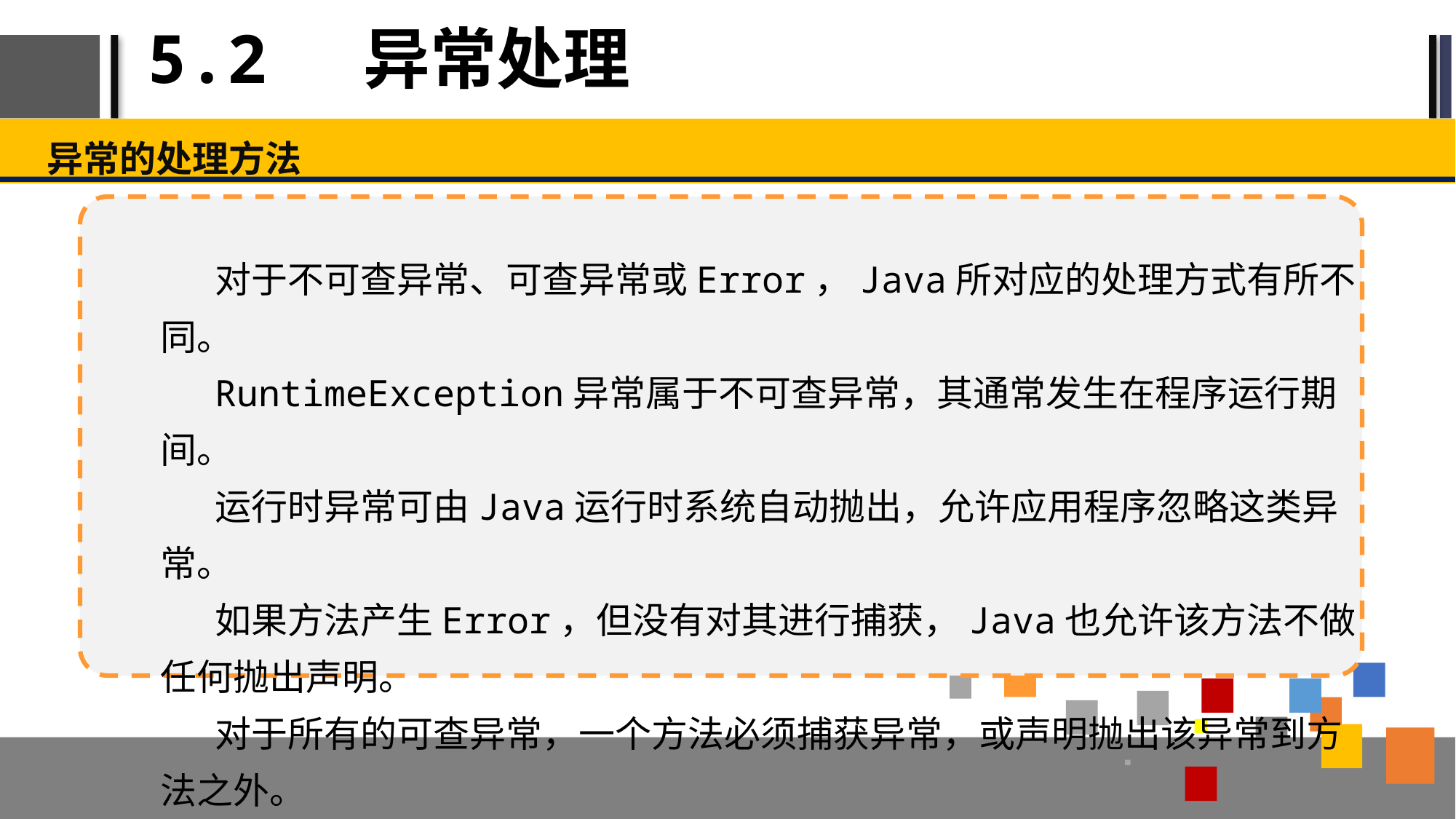

# 5.2  异常处理

异常的处理方法

对于不可查异常、可查异常或Error，Java所对应的处理方式有所不同。
RuntimeException异常属于不可查异常，其通常发生在程序运行期间。
运行时异常可由Java运行时系统自动抛出，允许应用程序忽略这类异常。
如果方法产生Error，但没有对其进行捕获，Java也允许该方法不做任何抛出声明。
对于所有的可查异常，一个方法必须捕获异常，或声明抛出该异常到方法之外。